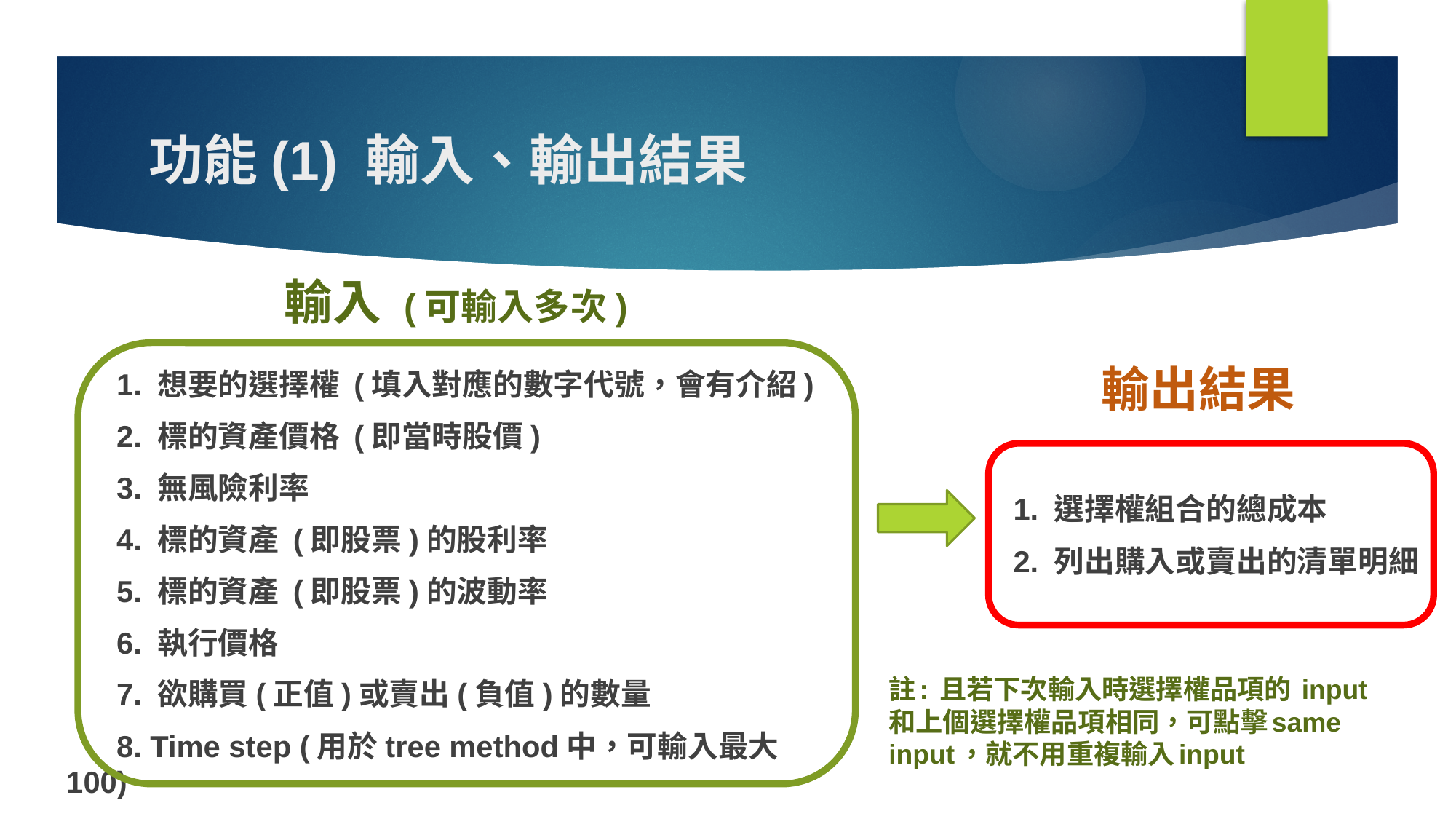

# 功能(1) 輸入、輸出結果

  輸入 (可輸入多次)

  輸出結果

      1. 想要的選擇權 (填入對應的數字代號，會有介紹)
      2. 標的資產價格 (即當時股價)
      3. 無風險利率
      4. 標的資產 (即股票)的股利率
      5. 標的資產 (即股票)的波動率
      6. 執行價格
      7. 欲購買(正值)或賣出(負值)的數量
      8. Time step (用於tree method中，可輸入最大100)

      1. 選擇權組合的總成本
      2. 列出購入或賣出的清單明細

註: 且若下次輸入時選擇權品項的 input和上個選擇權品項相同，可點擊same input，就不用重複輸入input